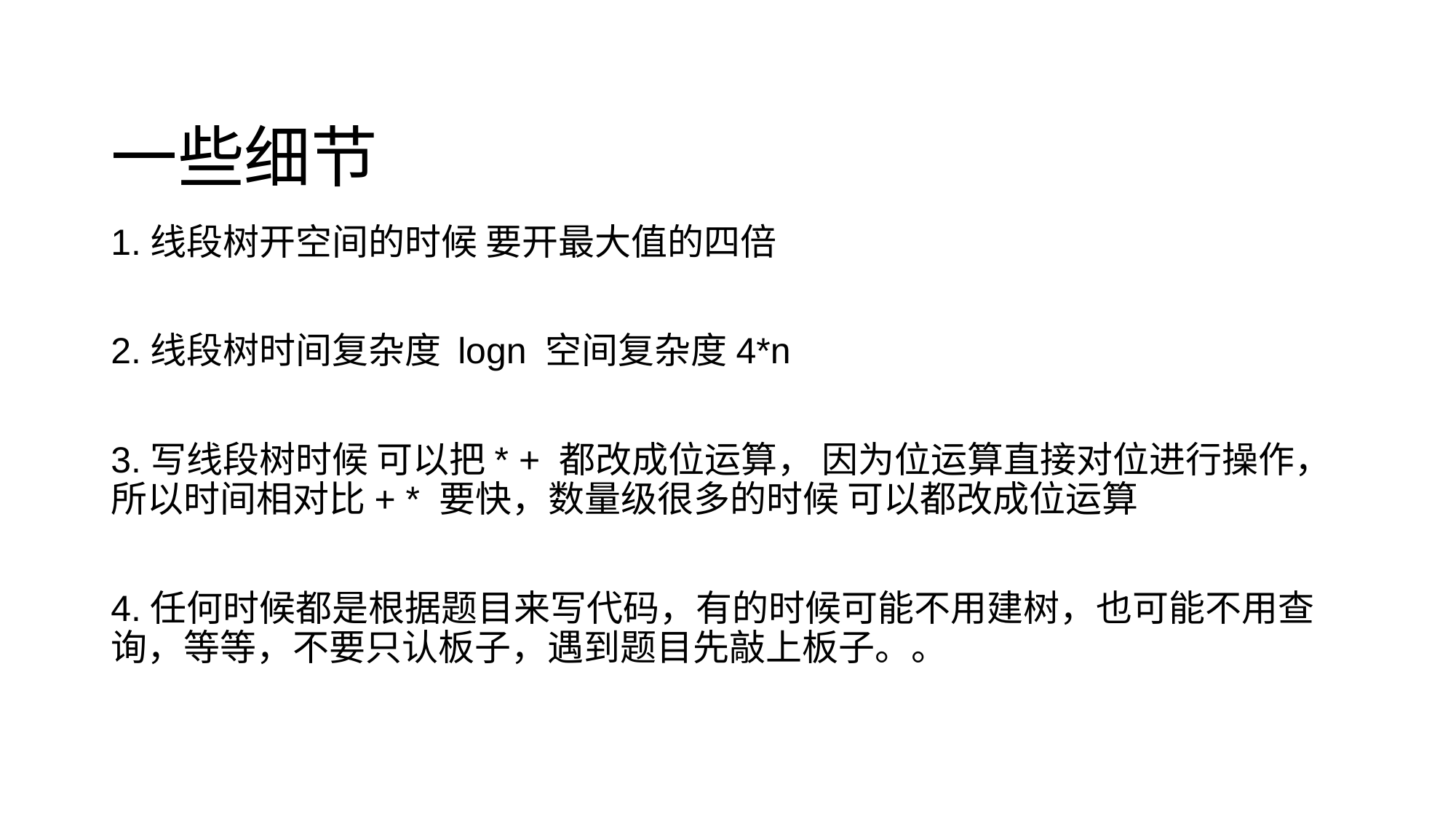

# 一些细节
1.线段树开空间的时候 要开最大值的四倍

2.线段树时间复杂度 logn 空间复杂度4*n

3.写线段树时候 可以把* + 都改成位运算， 因为位运算直接对位进行操作，所以时间相对比+ * 要快，数量级很多的时候 可以都改成位运算

4.任何时候都是根据题目来写代码，有的时候可能不用建树，也可能不用查询，等等，不要只认板子，遇到题目先敲上板子。。